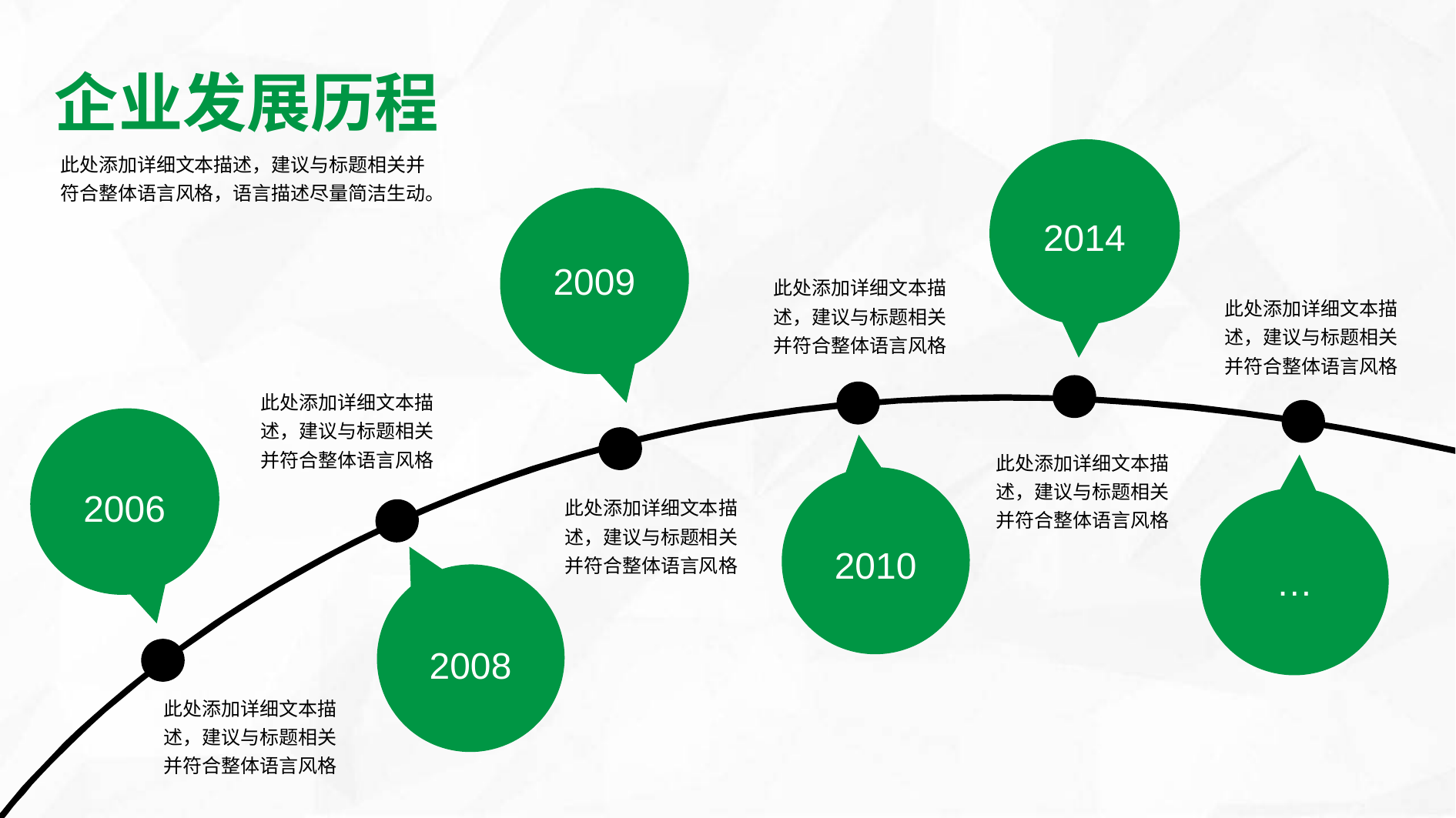

企业发展历程

此处添加详细文本描述，建议与标题相关并符合整体语言风格，语言描述尽量简洁生动。

2014
2009
此处添加详细文本描述，建议与标题相关并符合整体语言风格
此处添加详细文本描述，建议与标题相关并符合整体语言风格

此处添加详细文本描述，建议与标题相关并符合整体语言风格

此处添加详细文本描述，建议与标题相关并符合整体语言风格

2006

此处添加详细文本描述，建议与标题相关并符合整体语言风格

2010
…

2008

此处添加详细文本描述，建议与标题相关并符合整体语言风格